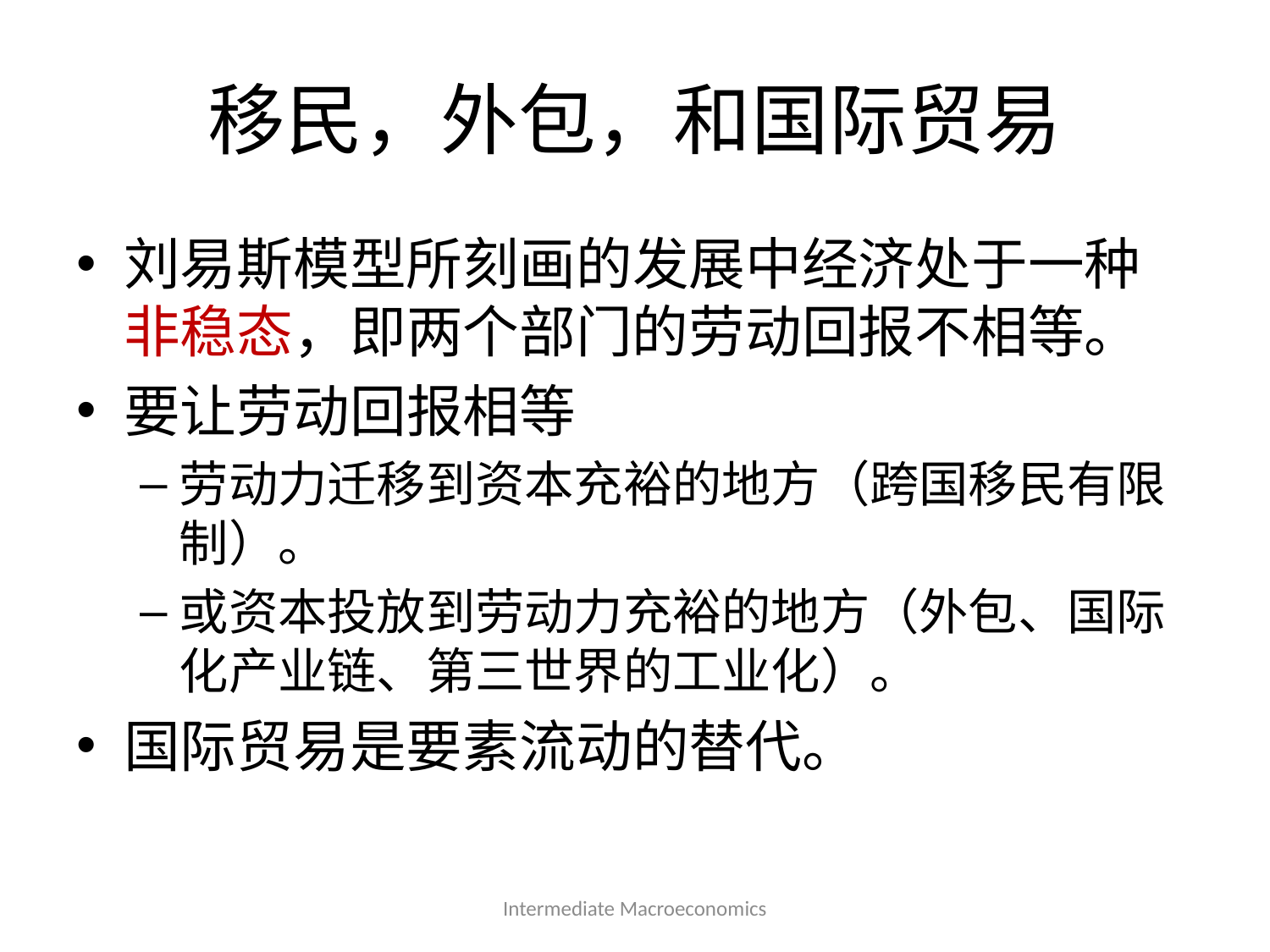

# 移民，外包，和国际贸易
刘易斯模型所刻画的发展中经济处于一种非稳态，即两个部门的劳动回报不相等。
要让劳动回报相等
劳动力迁移到资本充裕的地方（跨国移民有限制）。
或资本投放到劳动力充裕的地方（外包、国际化产业链、第三世界的工业化）。
国际贸易是要素流动的替代。
Intermediate Macroeconomics